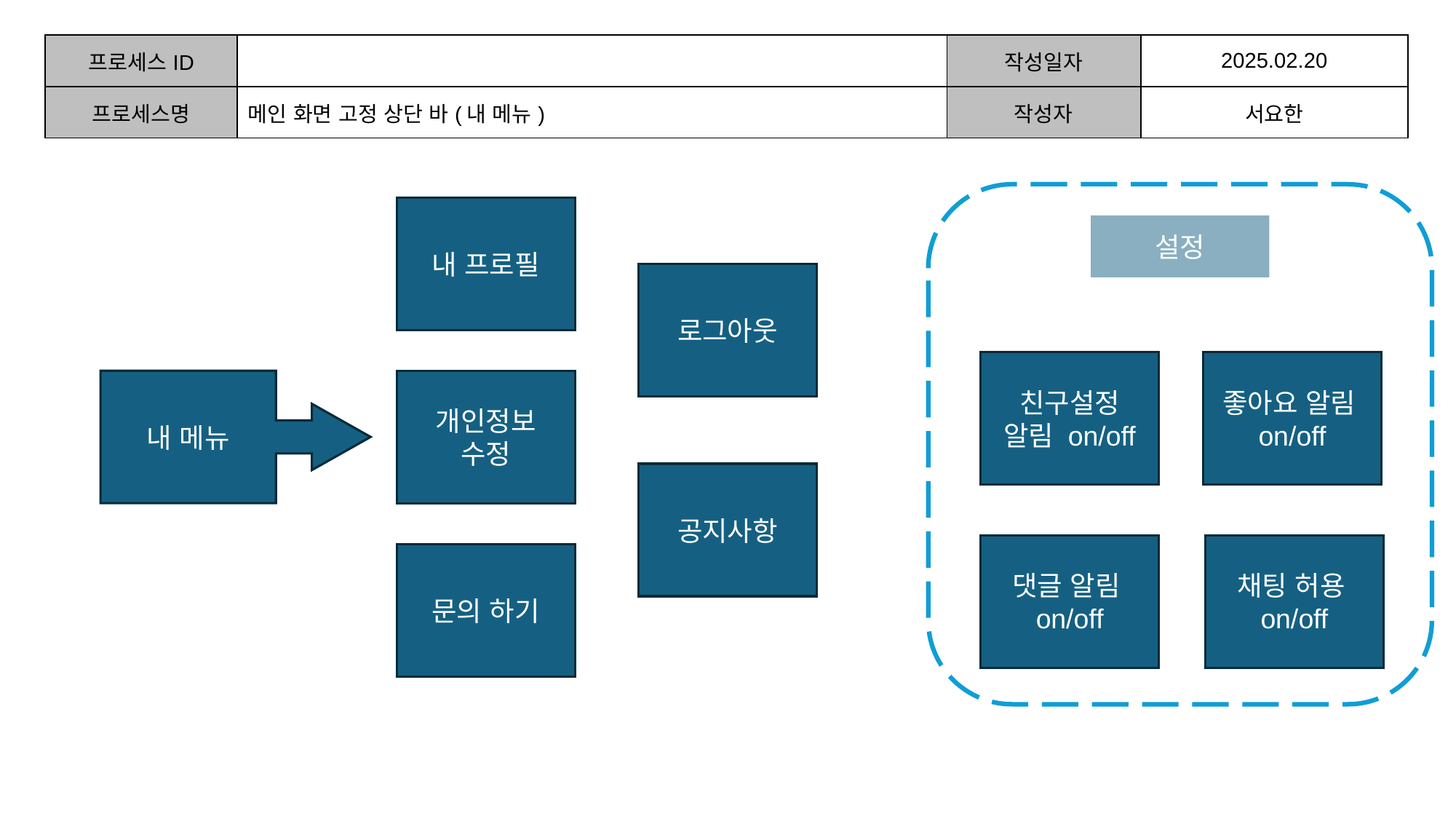

| 프로세스ID |  | 작성일자 | 2025.02.20 |
| --- | --- | --- | --- |
| 프로세스명 | 메인 화면 고정 상단 바(내 메뉴) | 작성자 | 서요한 |
|  |  |  |  |

내 프로필
설정
로그아웃
친구설정
알림 on/off
좋아요 알림on/off
내 메뉴
개인정보
수정
공지사항
댓글 알림on/off
채팅 허용on/off
문의 하기